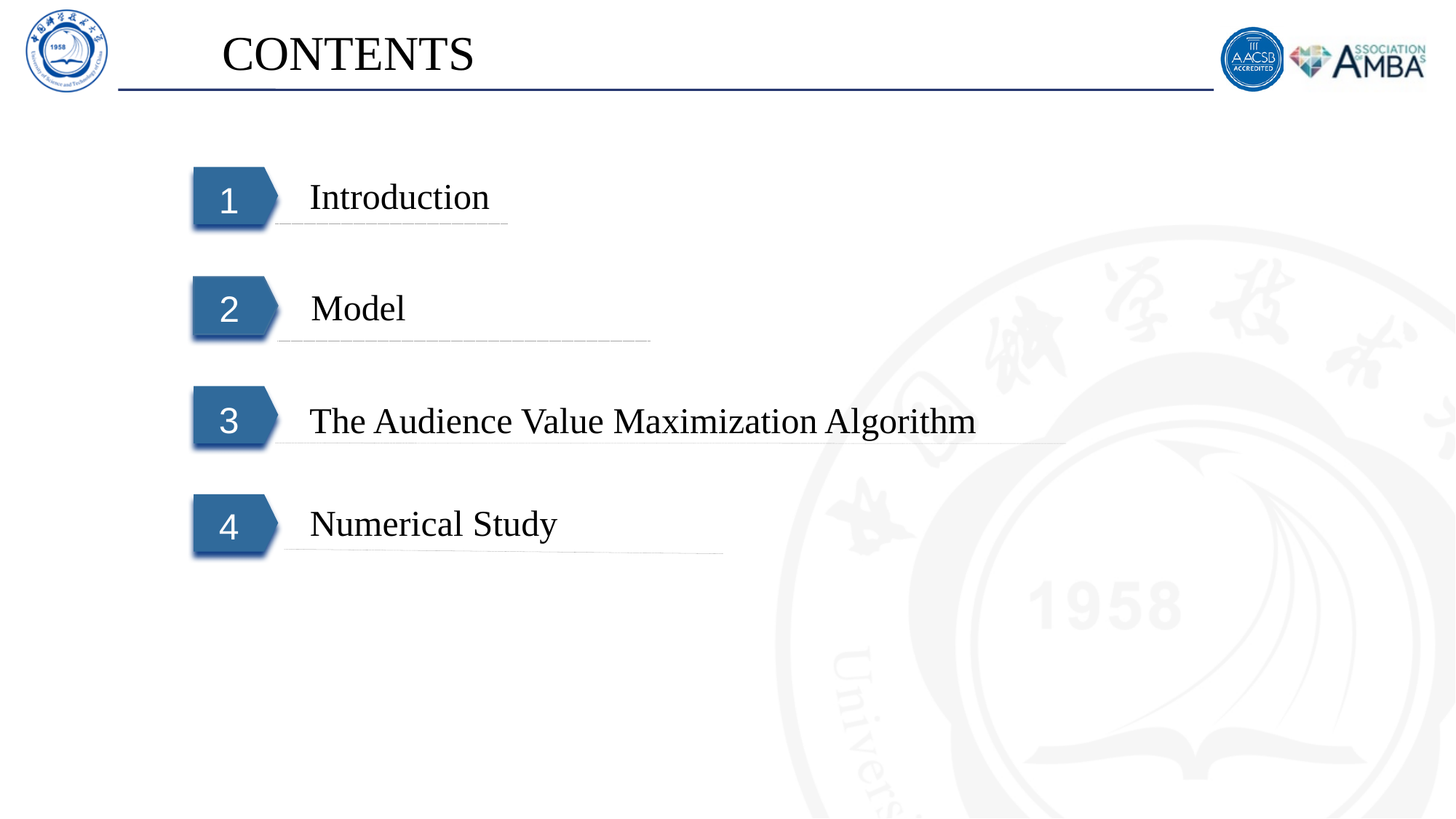

# CONTENTS

Introduction
1

Model
2
三

The Audience Value Maximization Algorithm
3

Numerical Study
4